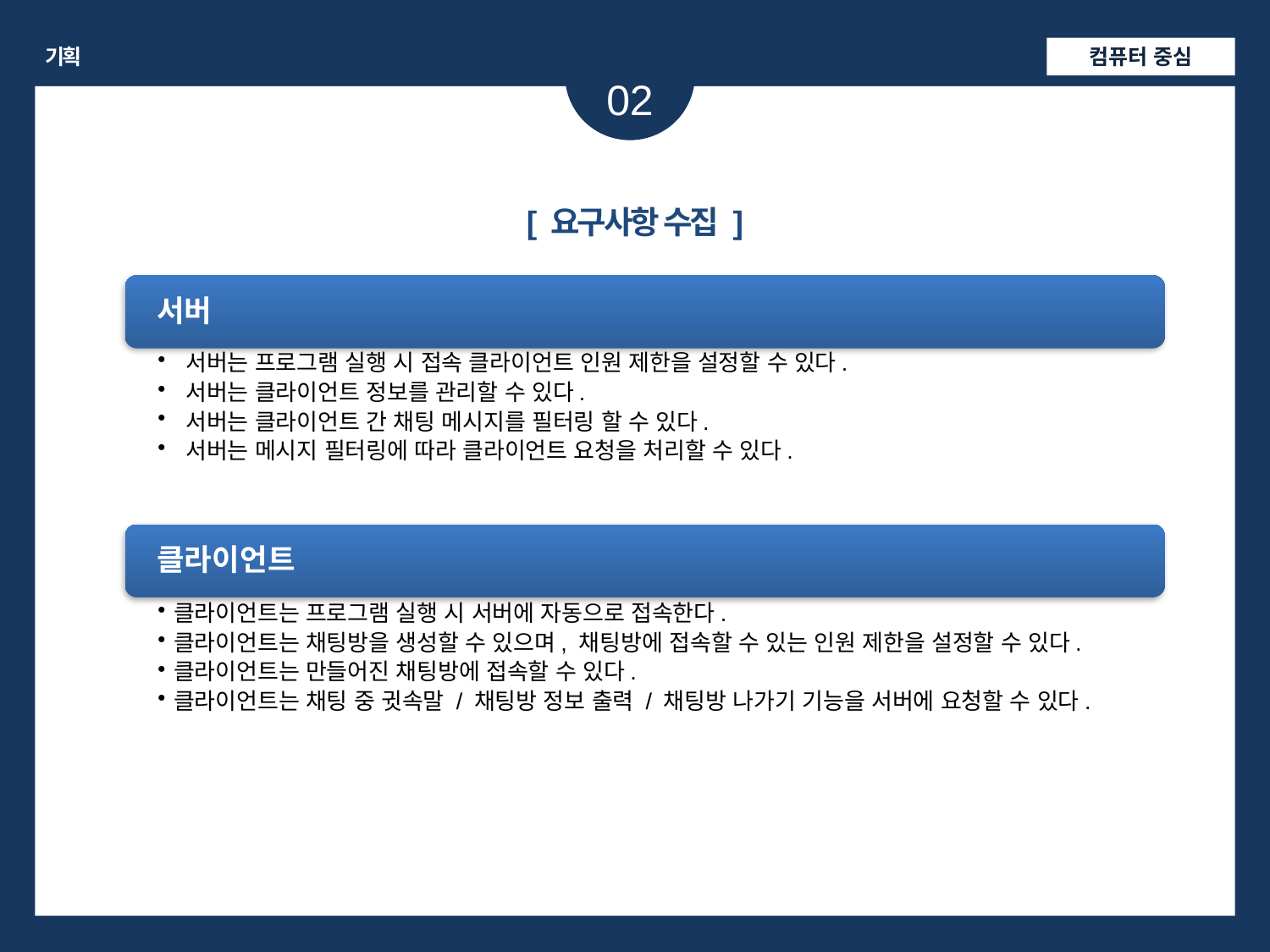

기획
시스템 프로그래밍
컴퓨터 중심
02

[ 요구사항 수집 ]
 서버
 서버는 프로그램 실행 시 접속 클라이언트 인원 제한을 설정할 수 있다.
 서버는 클라이언트 정보를 관리할 수 있다.
 서버는 클라이언트 간 채팅 메시지를 필터링 할 수 있다.
 서버는 메시지 필터링에 따라 클라이언트 요청을 처리할 수 있다.
 클라이언트
클라이언트는 프로그램 실행 시 서버에 자동으로 접속한다.
클라이언트는 채팅방을 생성할 수 있으며, 채팅방에 접속할 수 있는 인원 제한을 설정할 수 있다.
클라이언트는 만들어진 채팅방에 접속할 수 있다.
클라이언트는 채팅 중 귓속말 / 채팅방 정보 출력 / 채팅방 나가기 기능을 서버에 요청할 수 있다.